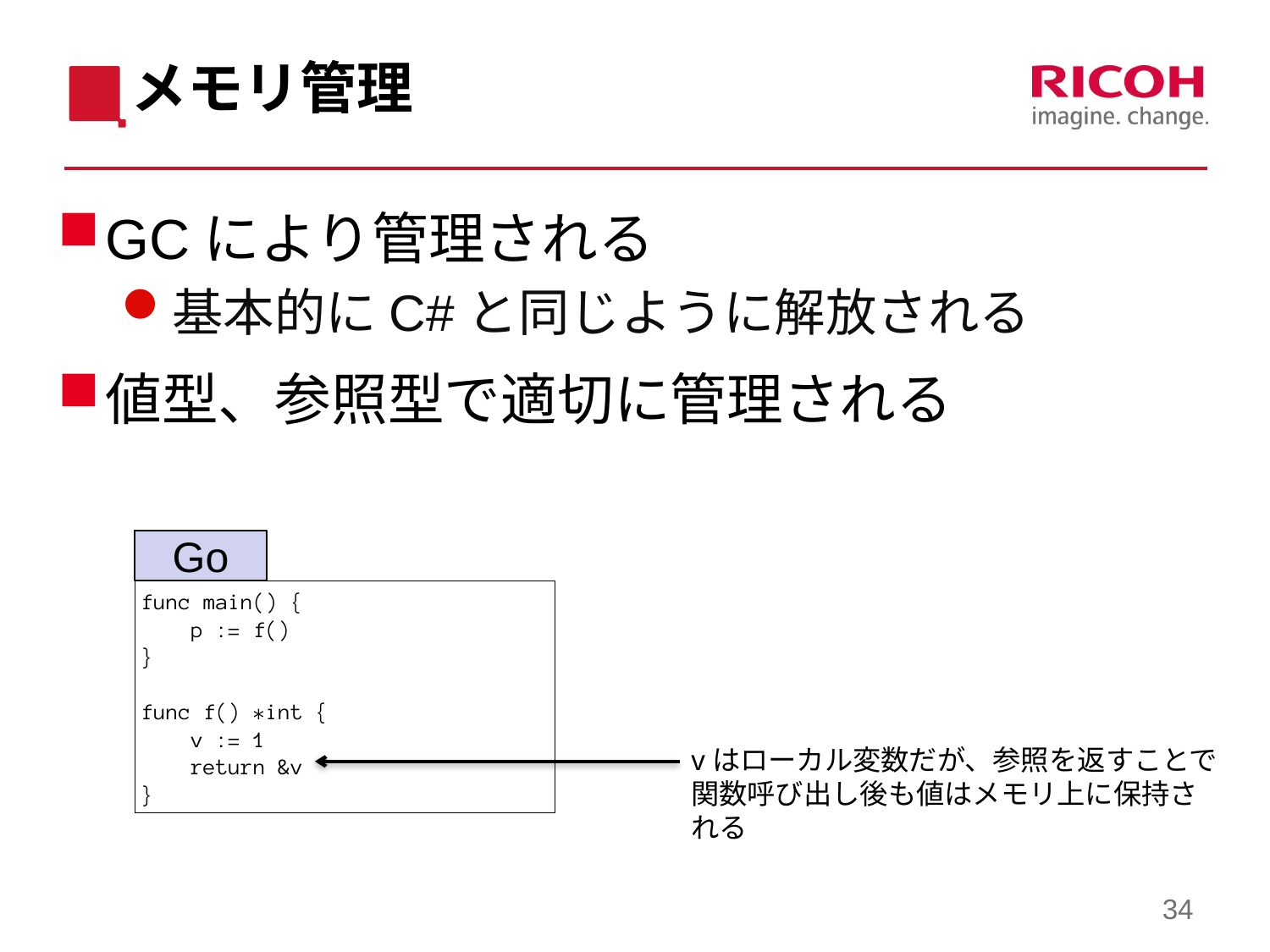

# メモリ管理
GCにより管理される
基本的にC#と同じように解放される
値型、参照型で適切に管理される
Go

func main() {
    p := f()
}

func f() *int {
    v := 1
    return &v
}
vはローカル変数だが、参照を返すことで
関数呼び出し後も値はメモリ上に保持される
34